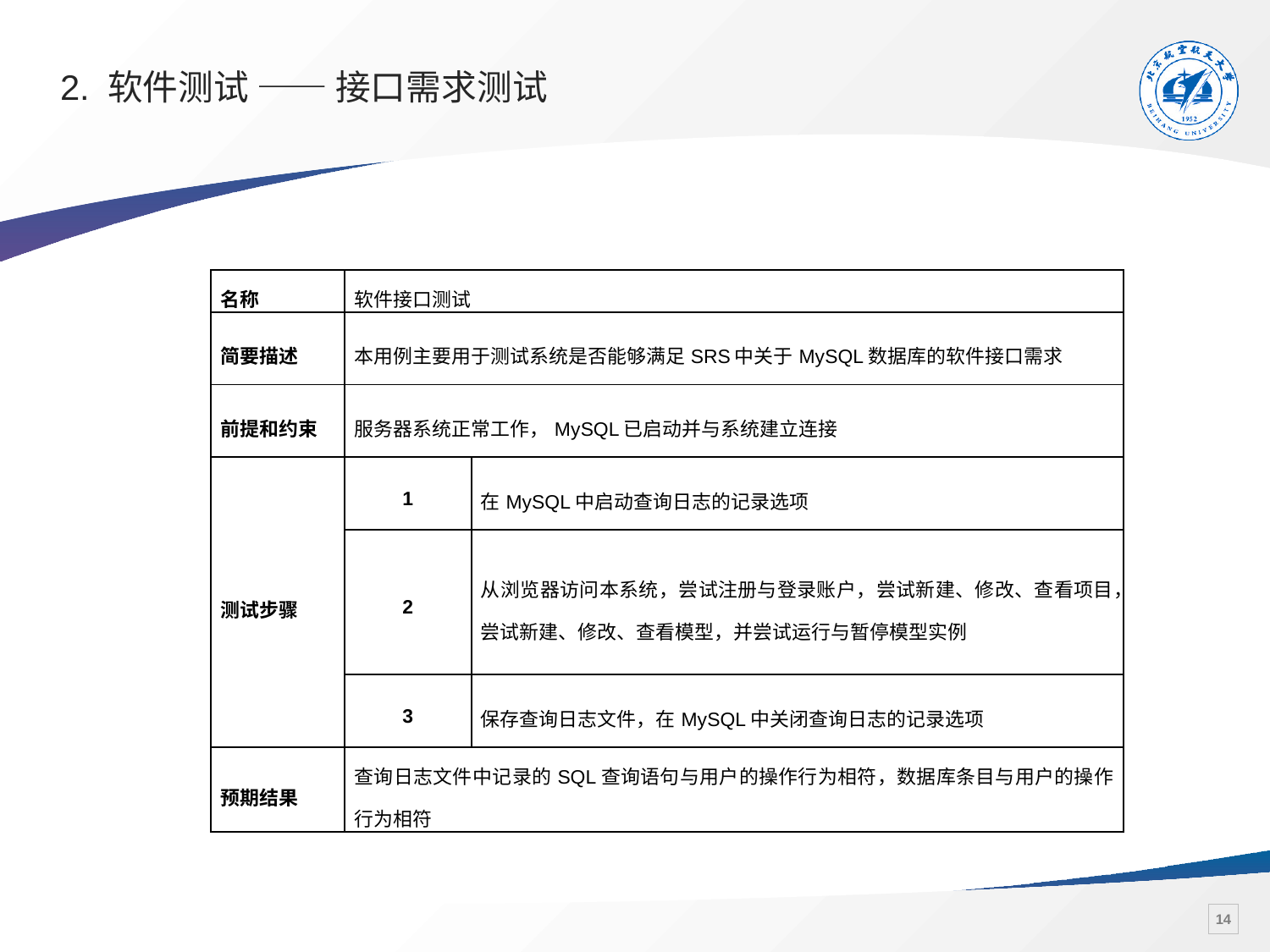

# 2. 软件测试 —— 接口需求测试
| 名称 | 软件接口测试 |  |
| --- | --- | --- |
| 简要描述 | 本用例主要用于测试系统是否能够满足SRS中关于MySQL数据库的软件接口需求 |  |
| 前提和约束 | 服务器系统正常工作，MySQL已启动并与系统建立连接 |  |
| 测试步骤 | 1 | 在MySQL中启动查询日志的记录选项 |
|  | 2 | 从浏览器访问本系统，尝试注册与登录账户，尝试新建、修改、查看项目，尝试新建、修改、查看模型，并尝试运行与暂停模型实例 |
|  | 3 | 保存查询日志文件，在MySQL中关闭查询日志的记录选项 |
| 预期结果 | 查询日志文件中记录的SQL查询语句与用户的操作行为相符，数据库条目与用户的操作行为相符 |  |